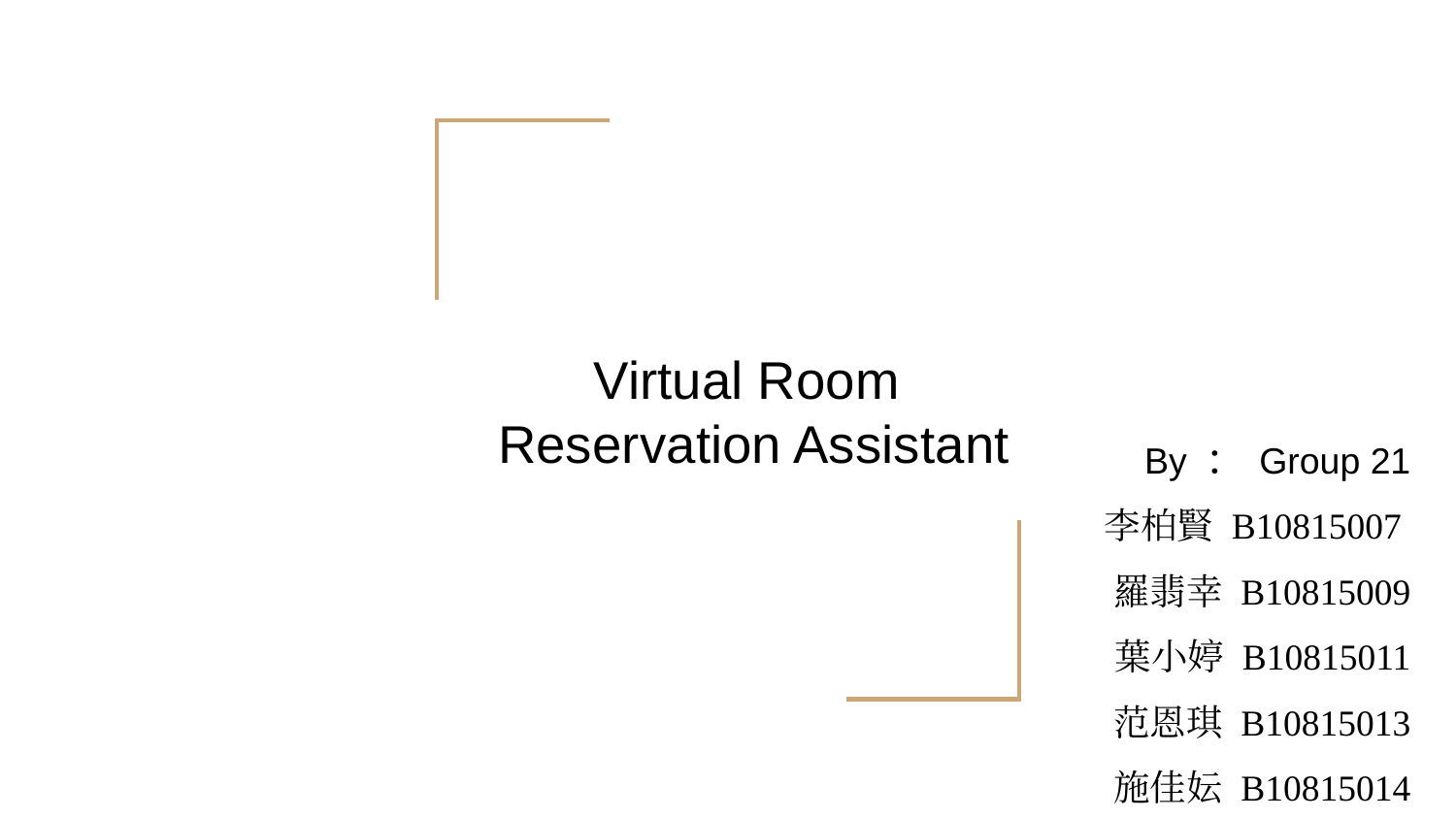

# Virtual Room Reservation Assistant
By ： Group 21
李柏賢 B10815007
羅翡幸 B10815009
葉小婷 B10815011
范恩琪 B10815013
施佳妘 B10815014